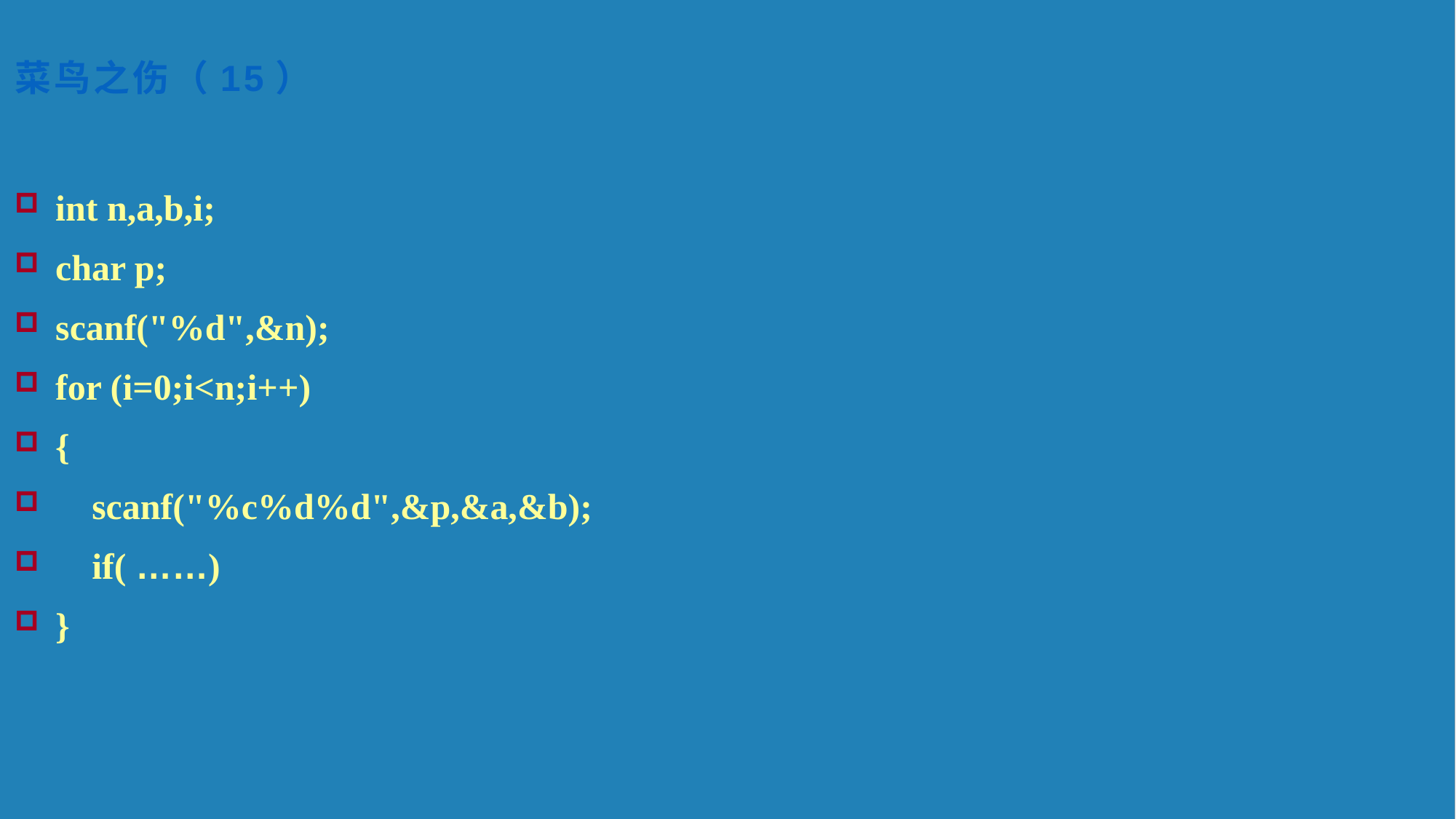

菜鸟之伤（15）
int n,a,b,i;
char p;
scanf("%d",&n);
for (i=0;i<n;i++)
{
    scanf("%c%d%d",&p,&a,&b);
    if( ……)
}

115